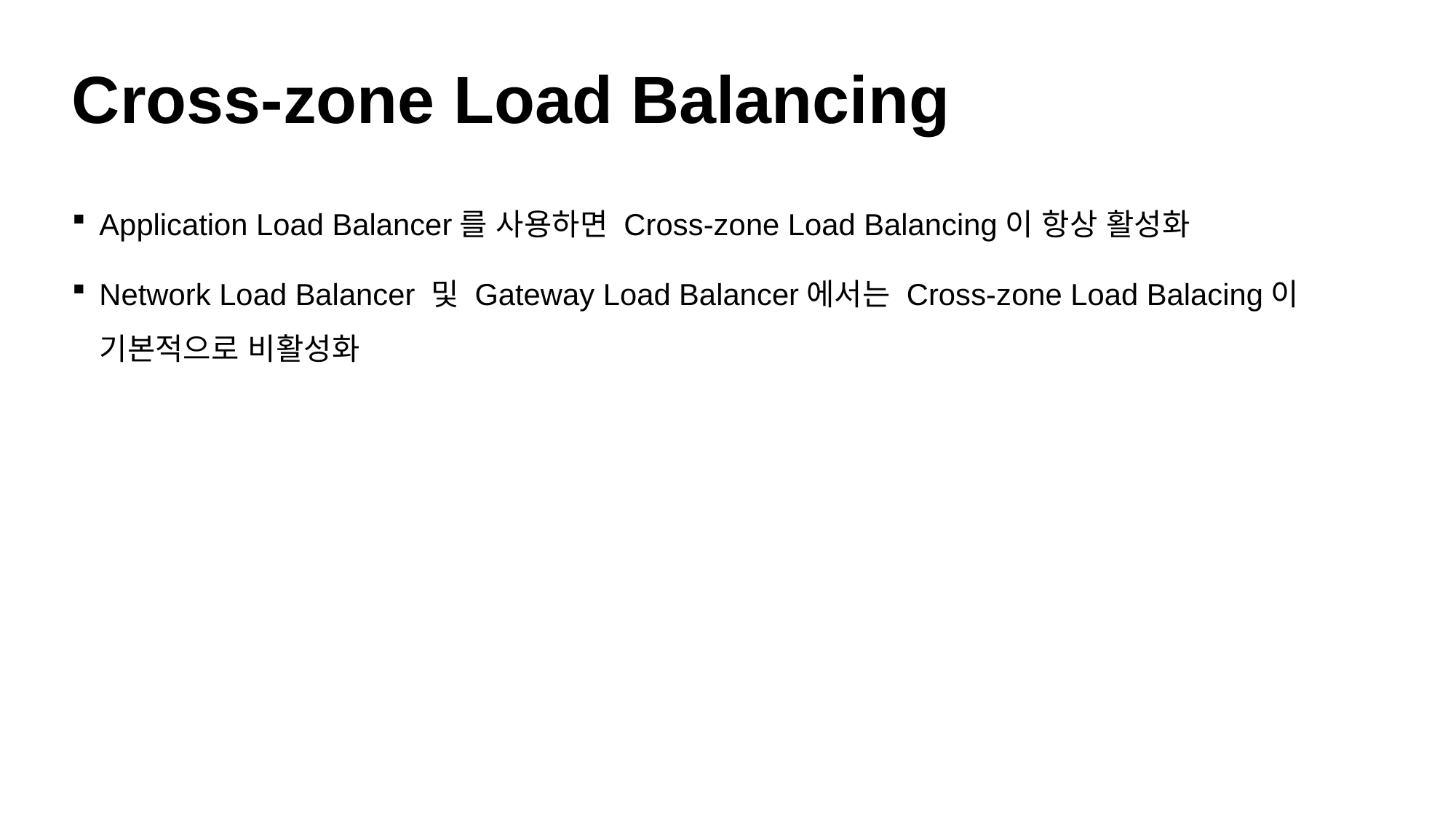

# Cross-zone Load Balancing
Application Load Balancer를 사용하면 Cross-zone Load Balancing이 항상 활성화
Network Load Balancer 및 Gateway Load Balancer에서는 Cross-zone Load Balacing이 기본적으로 비활성화